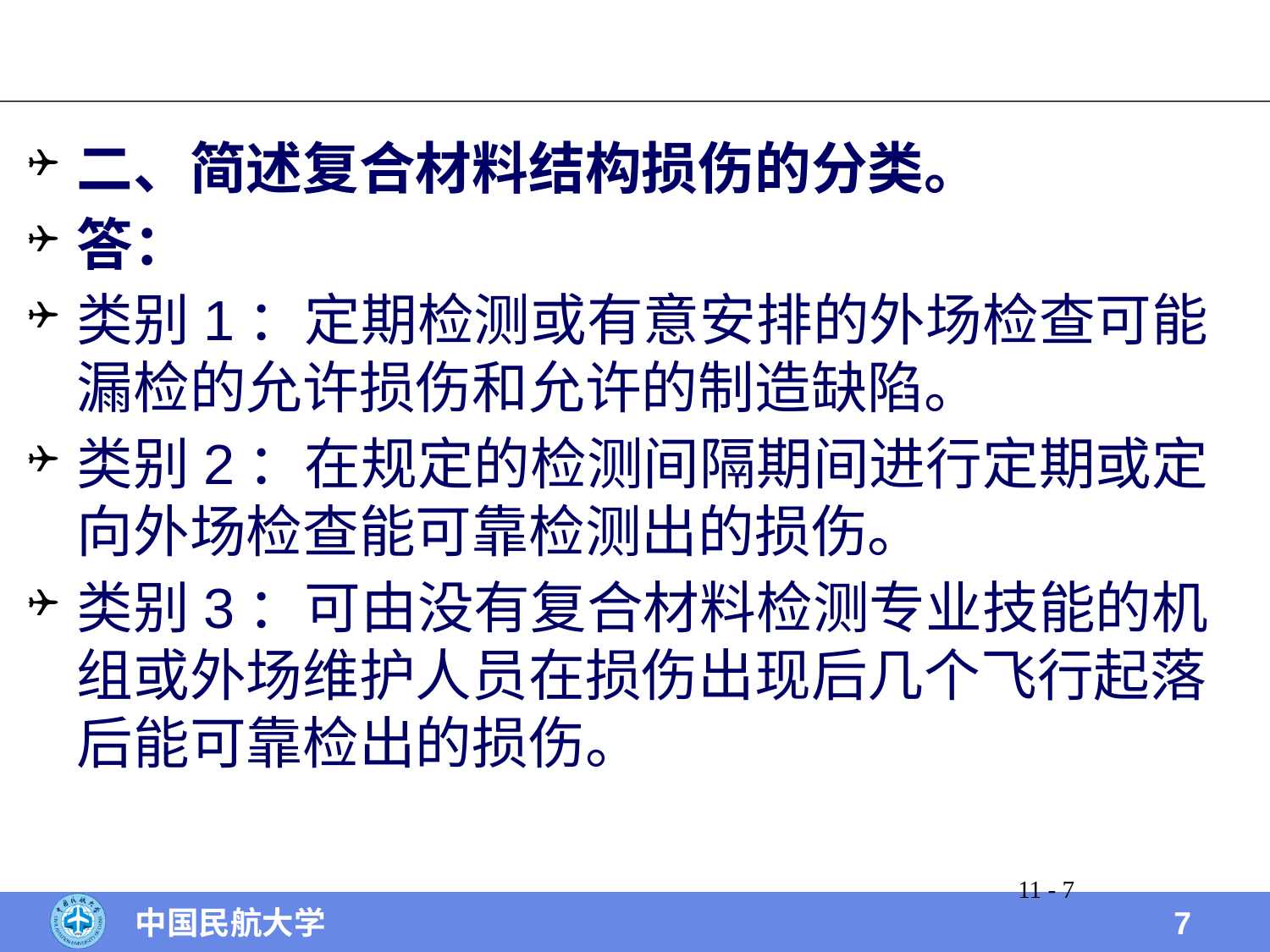

#
二、简述复合材料结构损伤的分类。
答：
类别1：定期检测或有意安排的外场检查可能漏检的允许损伤和允许的制造缺陷。
类别2：在规定的检测间隔期间进行定期或定向外场检查能可靠检测出的损伤。
类别3：可由没有复合材料检测专业技能的机组或外场维护人员在损伤出现后几个飞行起落后能可靠检出的损伤。
11 - 7